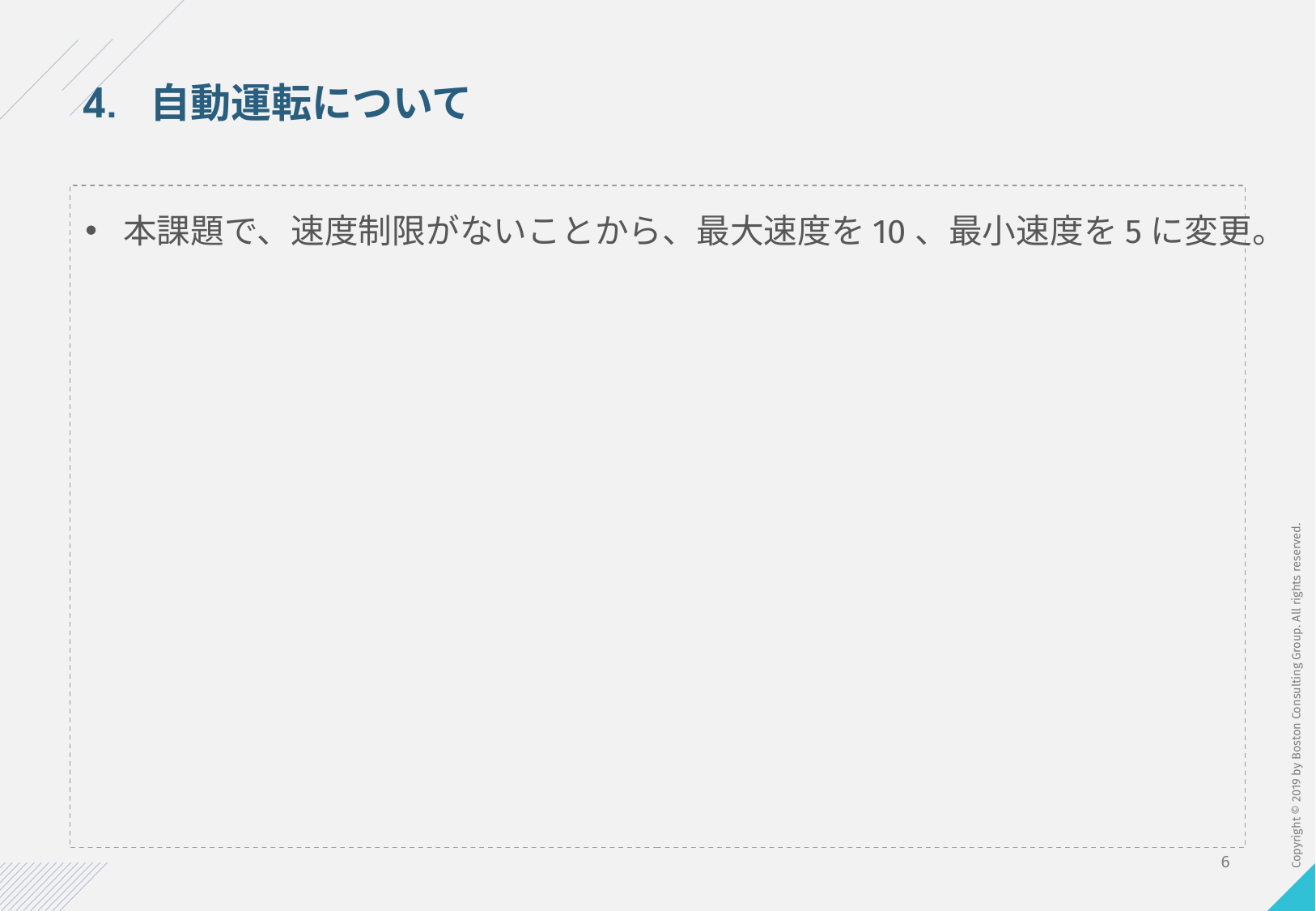

# 4.  自動運転について

本課題で、速度制限がないことから、最大速度を10、最小速度を5に変更。